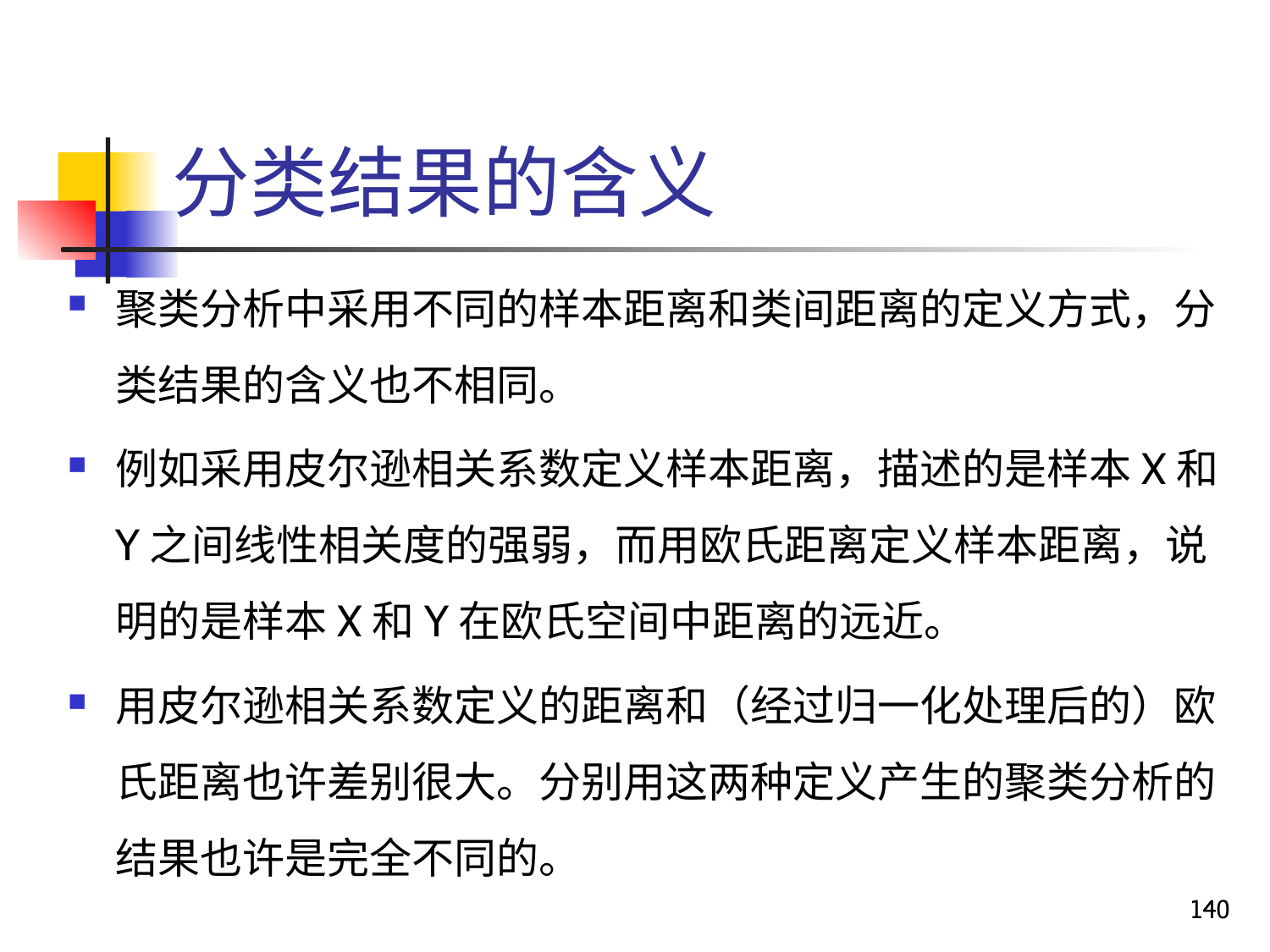

# 分类结果的含义
聚类分析中采用不同的样本距离和类间距离的定义方式，分类结果的含义也不相同。
例如采用皮尔逊相关系数定义样本距离，描述的是样本X和Y之间线性相关度的强弱，而用欧氏距离定义样本距离，说明的是样本X和Y在欧氏空间中距离的远近。
用皮尔逊相关系数定义的距离和（经过归一化处理后的）欧氏距离也许差别很大。分别用这两种定义产生的聚类分析的结果也许是完全不同的。
140